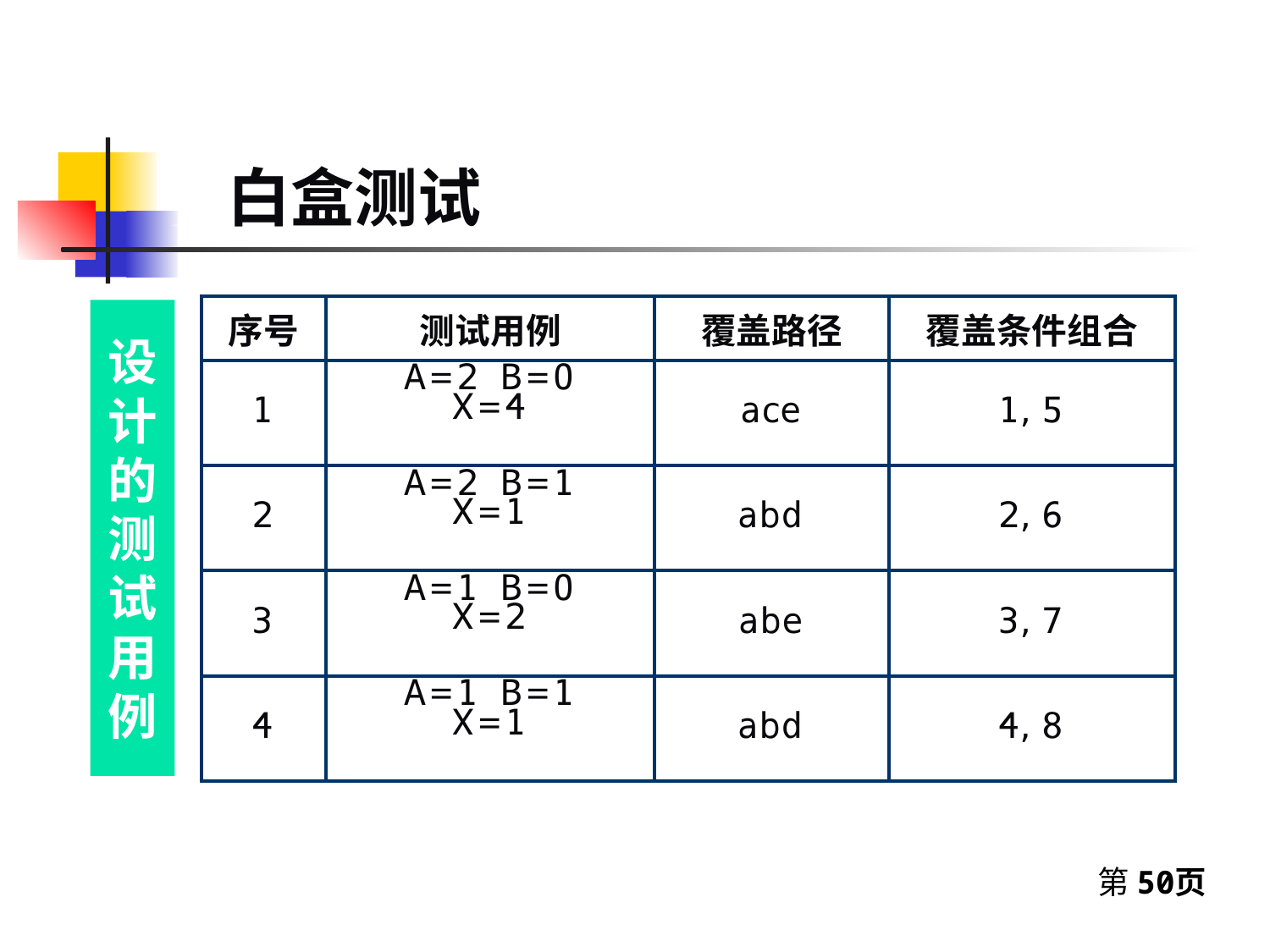

# 设计的测试用例
白盒测试
| 序号 | 测试用例 | 覆盖路径 | 覆盖条件组合 |
| --- | --- | --- | --- |
| 1 | A=2 B=0 X=4 | ace | 1, 5 |
| 2 | A=2 B=1 X=1 | abd | 2, 6 |
| 3 | A=1 B=0 X=2 | abe | 3, 7 |
| 4 | A=1 B=1 X=1 | abd | 4, 8 |
设计的测试用例